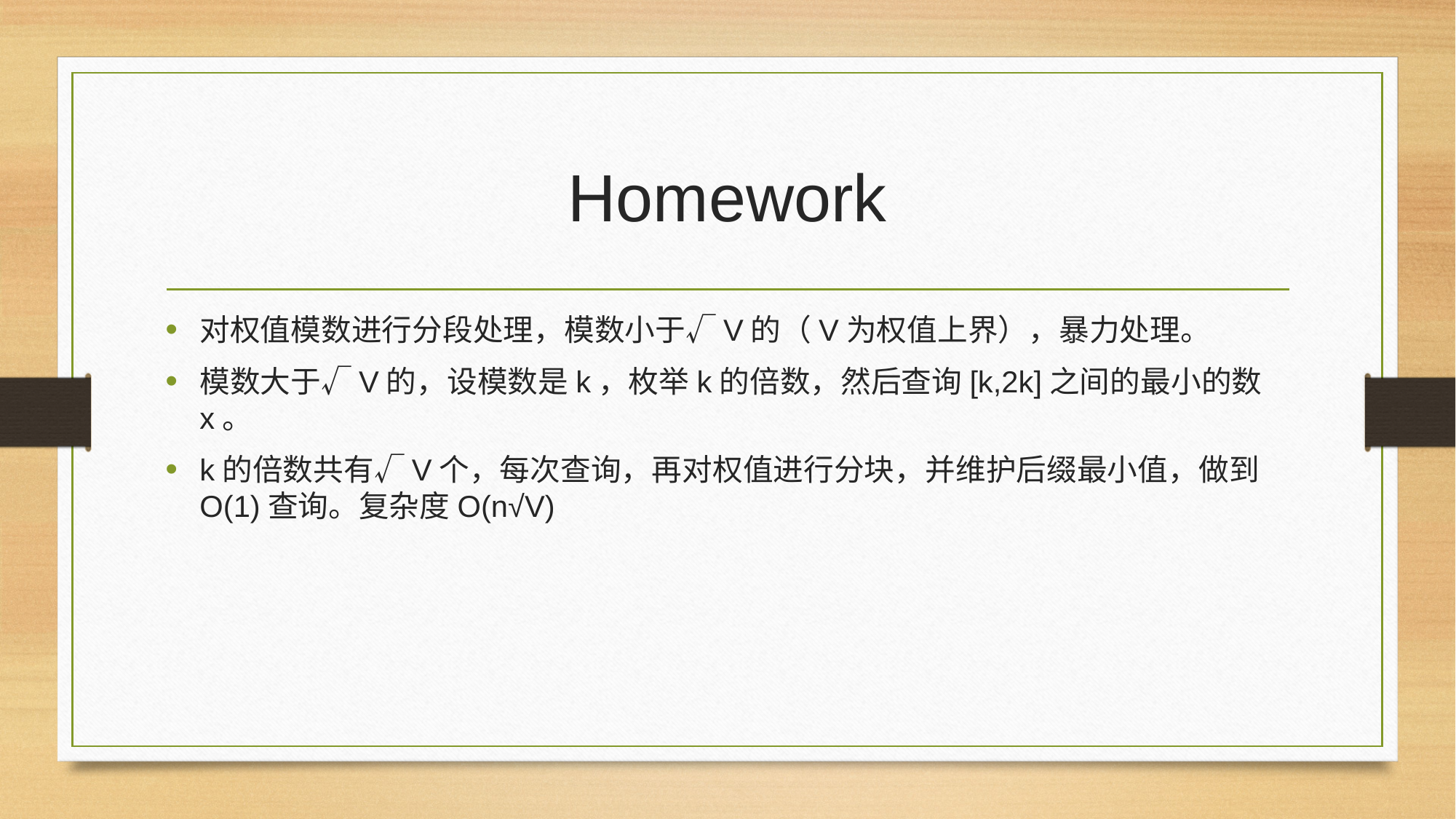

# Homework
对权值模数进行分段处理，模数小于√V的（V为权值上界），暴力处理。
模数大于√V的，设模数是k，枚举k的倍数，然后查询[k,2k]之间的最小的数x。
k的倍数共有√V个，每次查询，再对权值进行分块，并维护后缀最小值，做到O(1)查询。复杂度O(n√V)